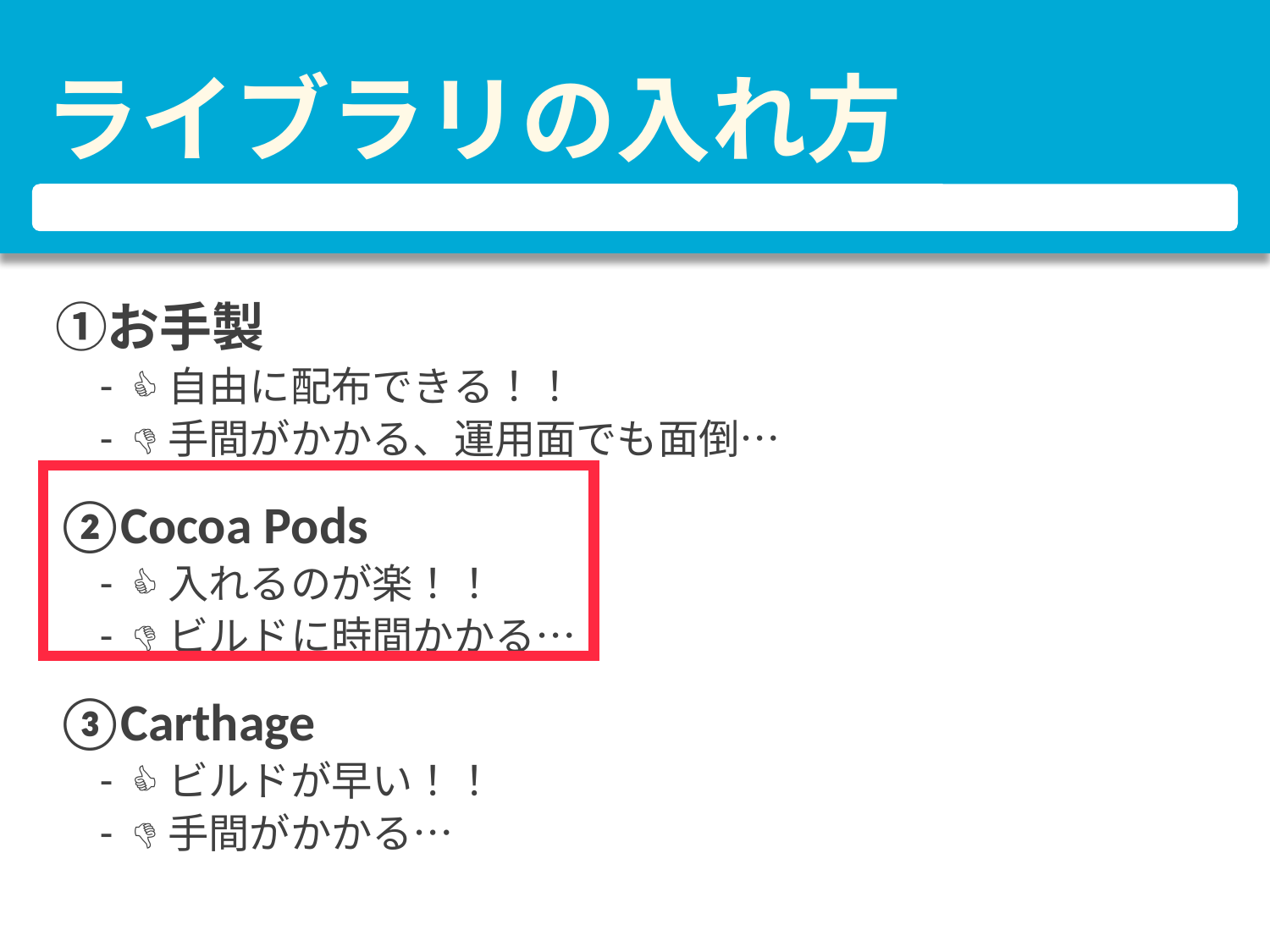

# ライブラリの入れ方
お手製
👍自由に配布できる！！
👎手間がかかる、運用面でも面倒…
Cocoa Pods
👍入れるのが楽！！
👎ビルドに時間かかる…
Carthage
👍ビルドが早い！！
👎手間がかかる…